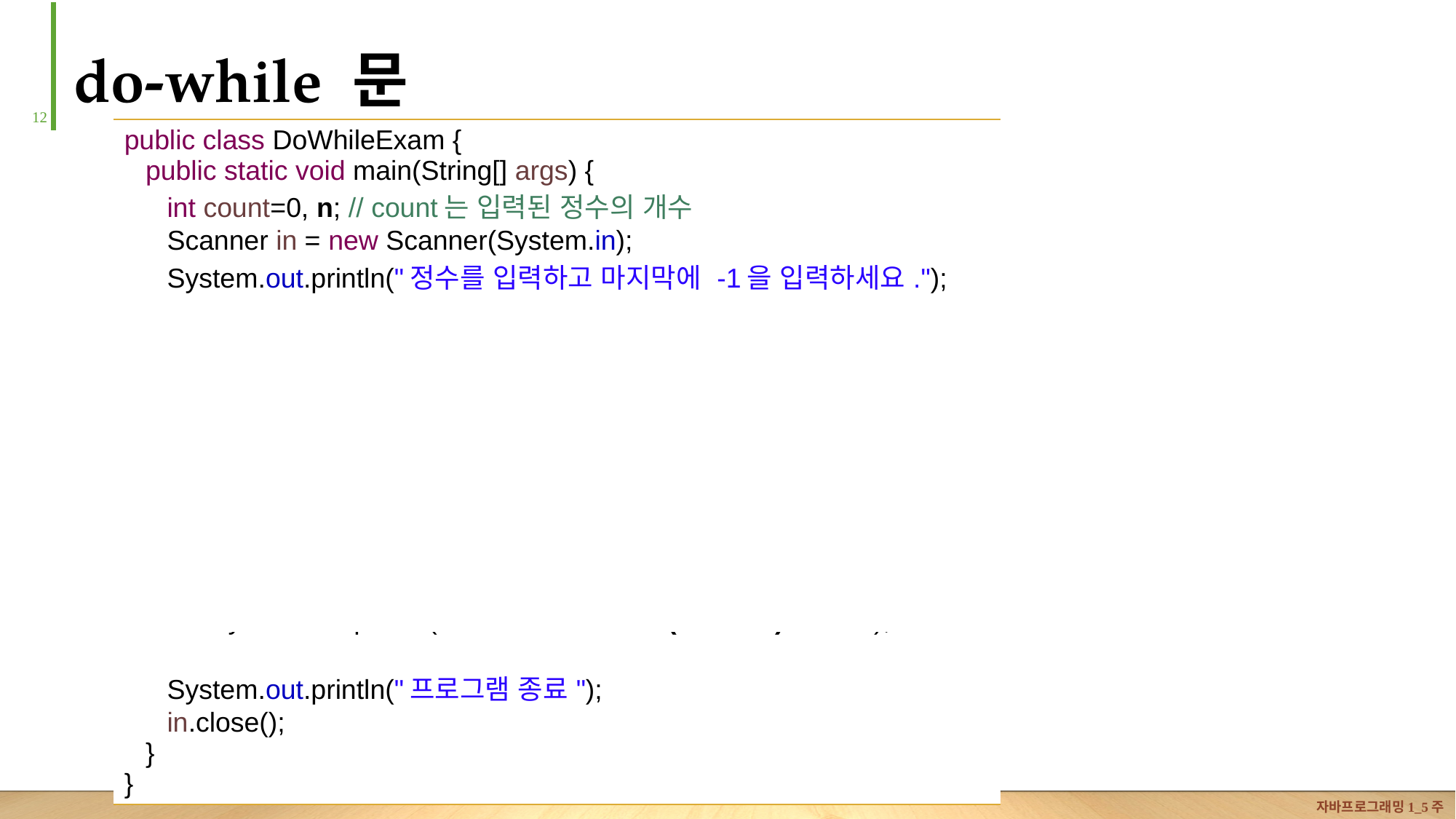

# do-while 문
12
| public class DoWhileExam { public static void main(String[] args) { int count=0, n; // count는 입력된 정수의 개수 Scanner in = new Scanner(System.in); System.out.println("정수를 입력하고 마지막에 -1을 입력하세요."); do{ // -1이 입력되면 while 문 벗어남 n = in.nextInt(); // 정수 입력 count++; }while(n != -1); if((count-1) == 0) System.out.println("입력된 수가 없습니다."); else System.out.println("정수의 개수는 " + (count-1) + "개"); System.out.println("프로그램 종료"); in.close(); } } |
| --- |

자바프로그래밍1_5주